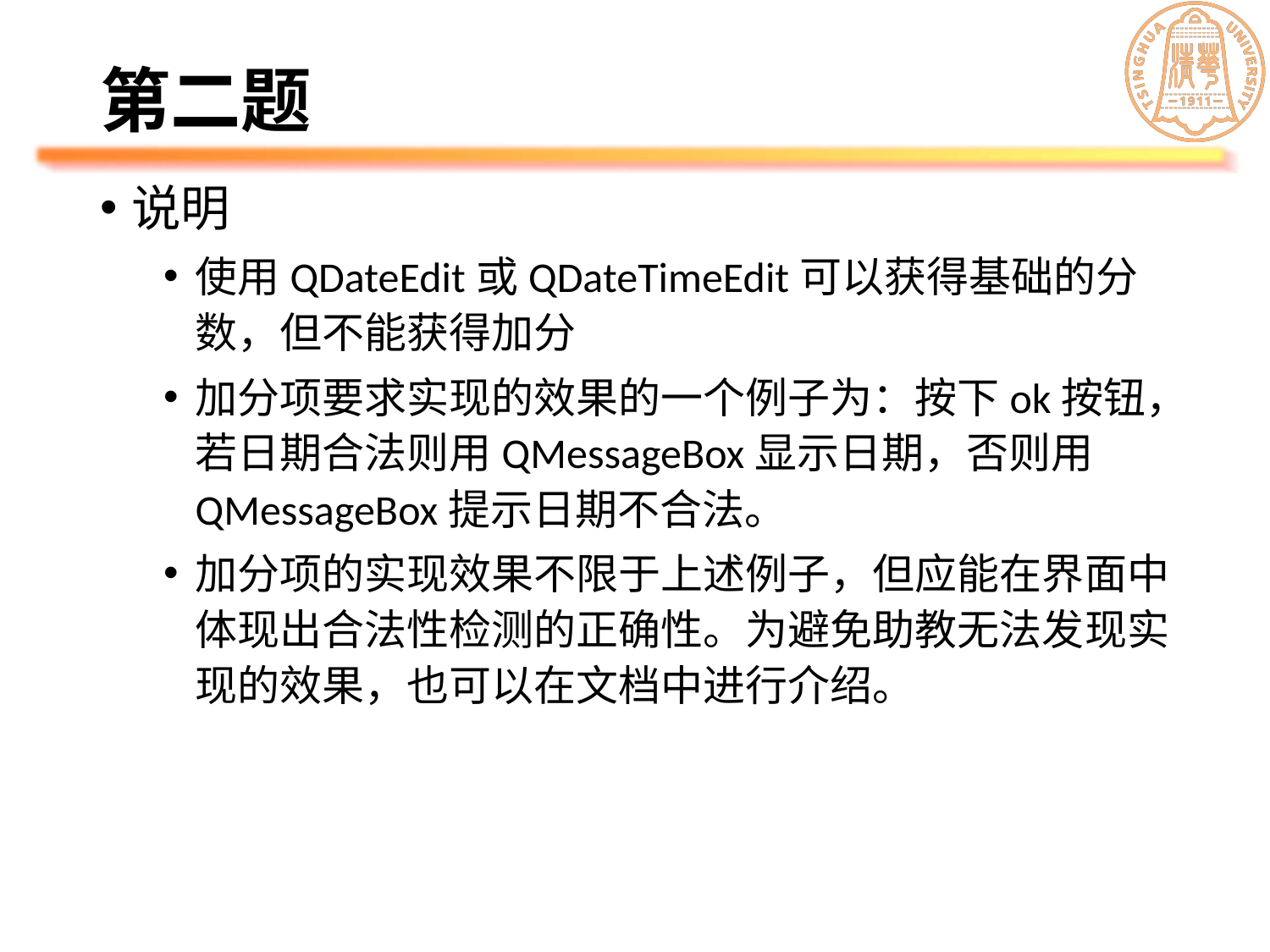

# 第二题
说明
使用QDateEdit或QDateTimeEdit可以获得基础的分数，但不能获得加分
加分项要求实现的效果的一个例子为：按下ok按钮，若日期合法则用QMessageBox显示日期，否则用QMessageBox提示日期不合法。
加分项的实现效果不限于上述例子，但应能在界面中体现出合法性检测的正确性。为避免助教无法发现实现的效果，也可以在文档中进行介绍。
4